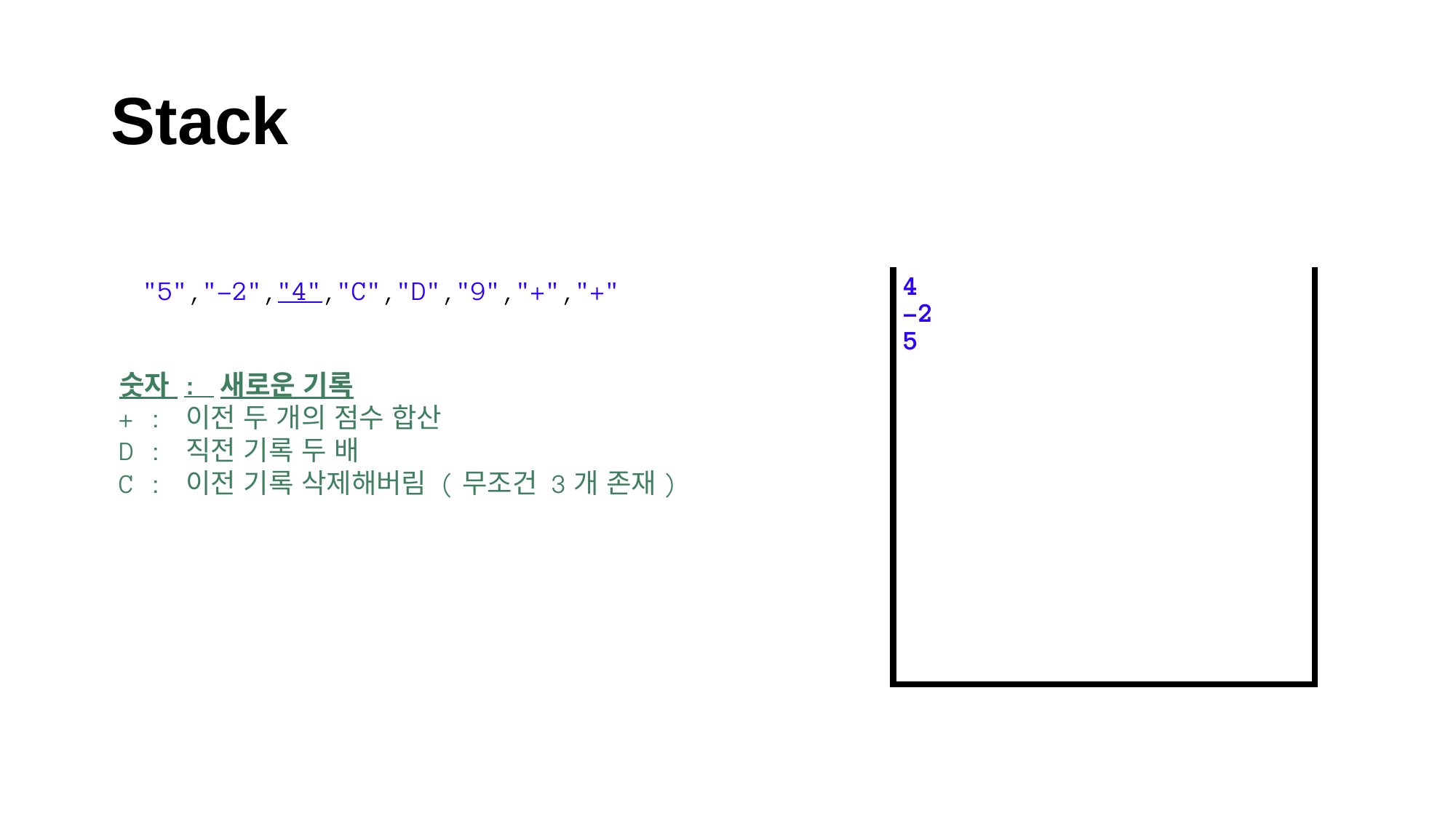

# Stack
"5","-2","4","C","D","9","+","+"
| 4 -2 5 |
| --- |
숫자 : 새로운 기록
+ : 이전 두 개의 점수 합산
D : 직전 기록 두 배
C : 이전 기록 삭제해버림 (무조건 3개 존재)